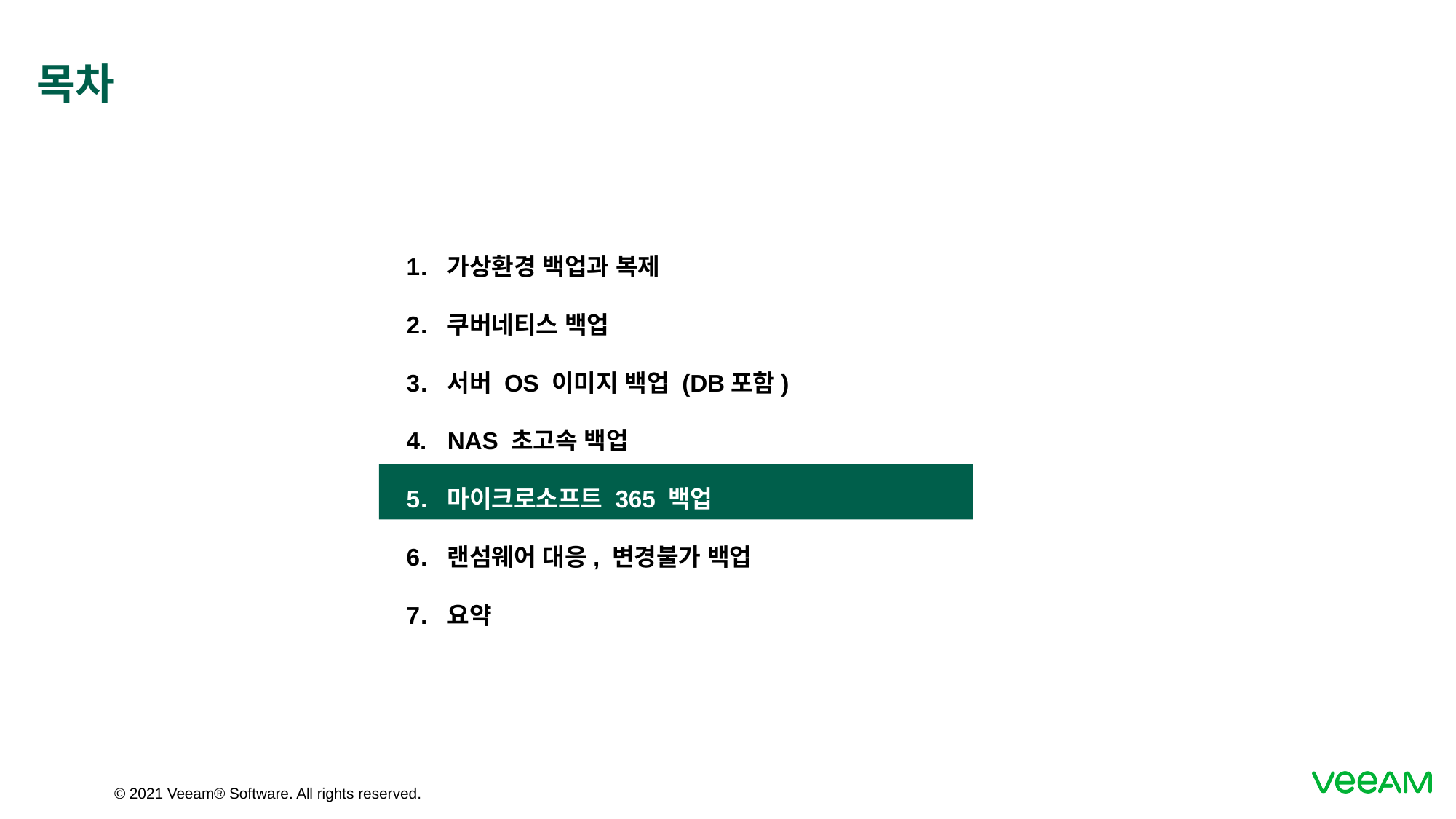

# 목차
가상환경 백업과 복제
쿠버네티스 백업
서버 OS 이미지 백업 (DB포함)
NAS 초고속 백업
마이크로소프트 365 백업
랜섬웨어 대응, 변경불가 백업
요약